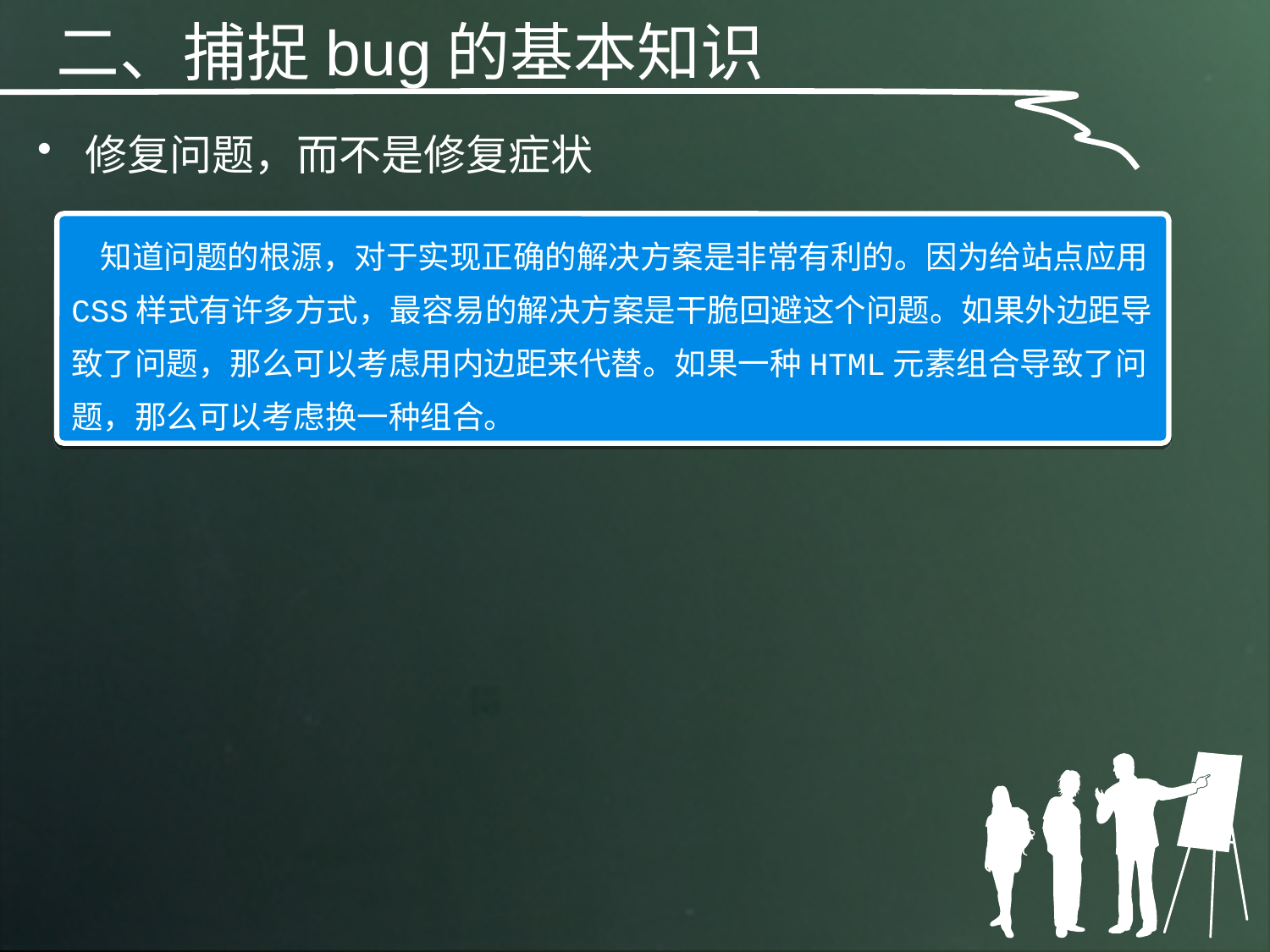

二、捕捉bug的基本知识

修复问题，而不是修复症状

   知道问题的根源，对于实现正确的解决方案是非常有利的。因为给站点应用CSS样式有许多方式，最容易的解决方案是干脆回避这个问题。如果外边距导致了问题，那么可以考虑用内边距来代替。如果一种HTML元素组合导致了问题，那么可以考虑换一种组合。